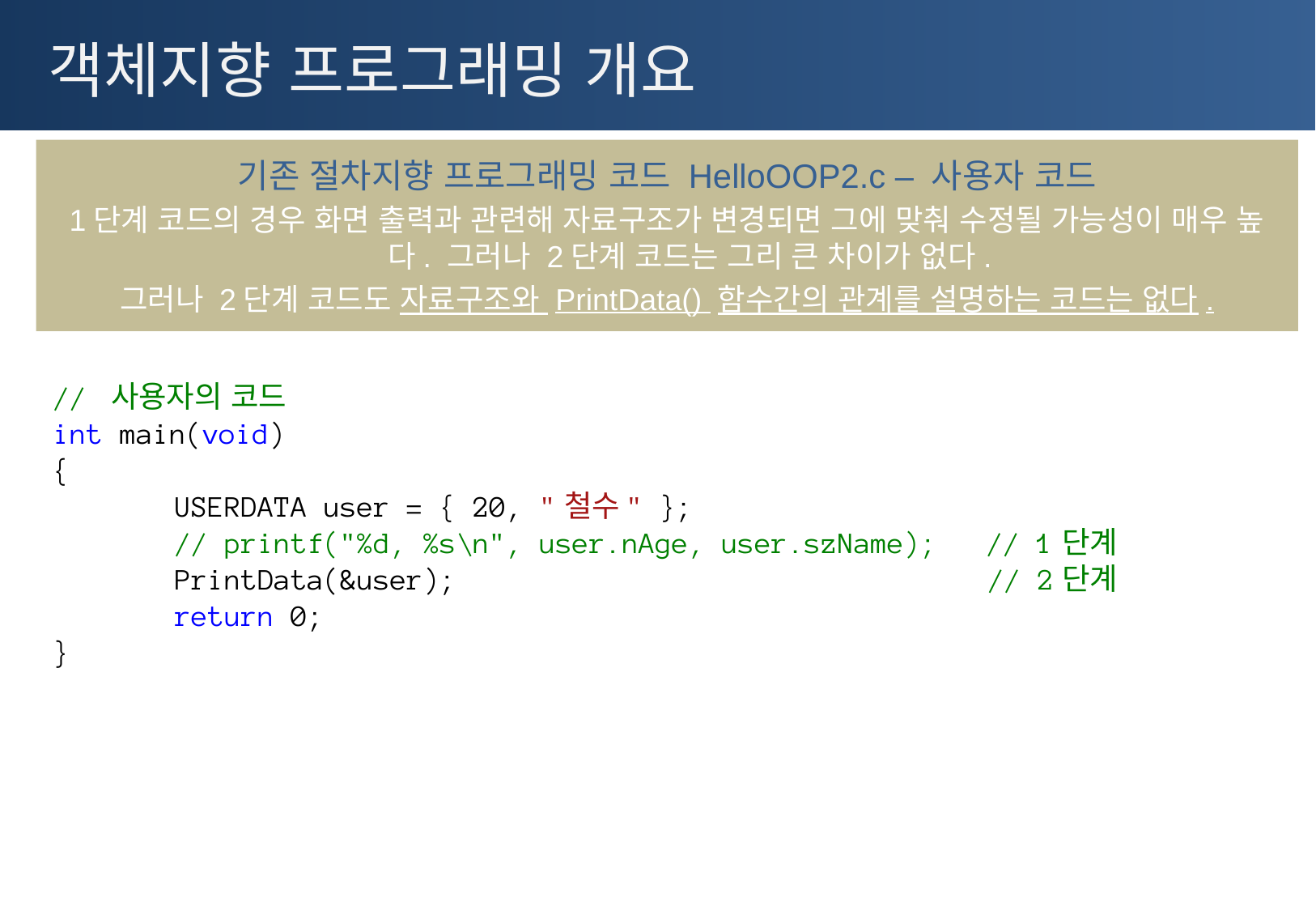

# 객체지향 프로그래밍 개요
기존 절차지향 프로그래밍 코드 HelloOOP2.c – 사용자 코드
1단계 코드의 경우 화면 출력과 관련해 자료구조가 변경되면 그에 맞춰 수정될 가능성이 매우 높다. 그러나 2단계 코드는 그리 큰 차이가 없다.
그러나 2단계 코드도 자료구조와 PrintData() 함수간의 관계를 설명하는 코드는 없다.
// 사용자의 코드
int main(void)
{
	USERDATA user = { 20, "철수" };
	// printf("%d, %s\n", user.nAge, user.szName);   // 1단계
	PrintData(&user);                                // 2단계
	return 0;
}